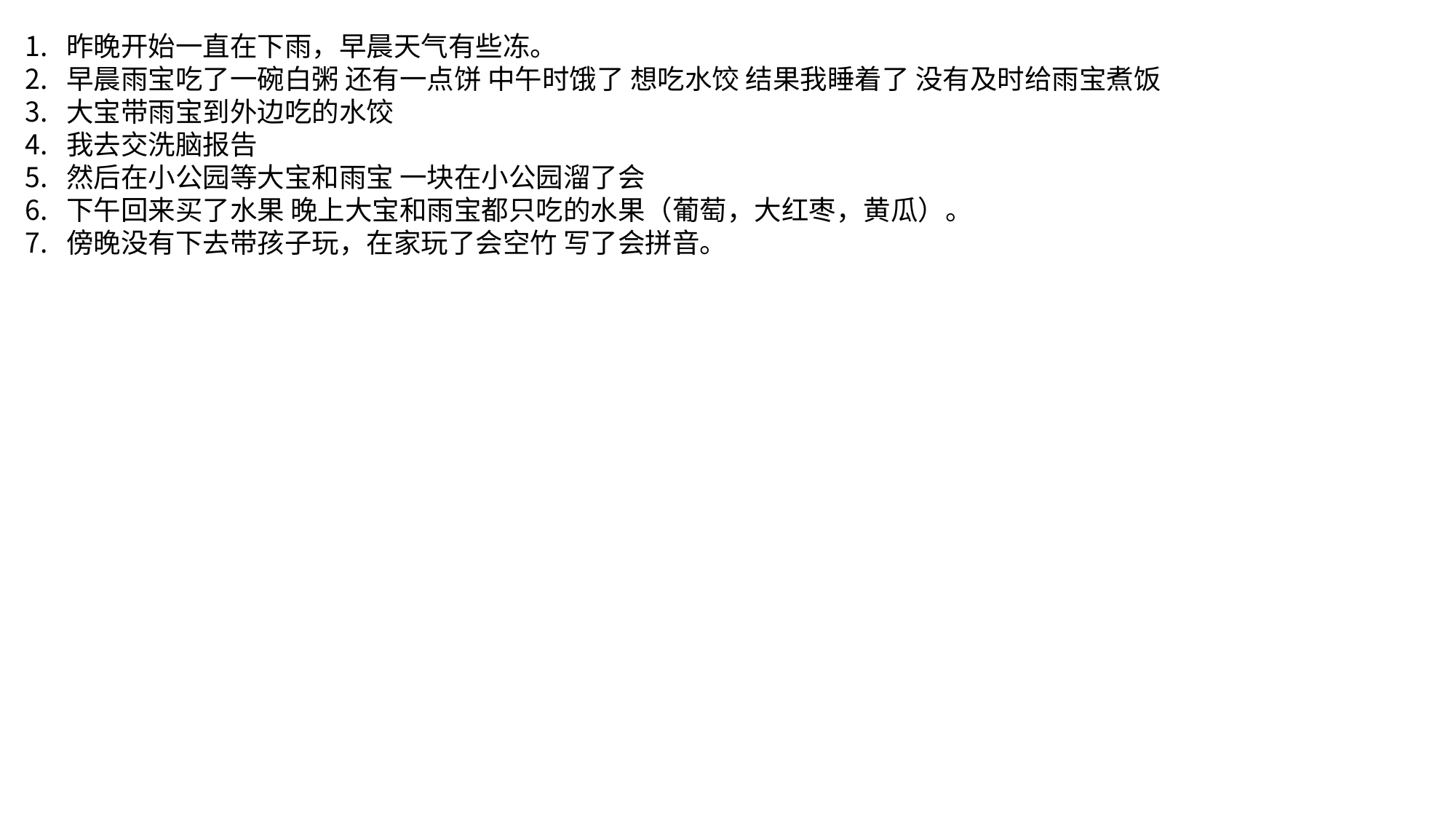

昨晚开始一直在下雨，早晨天气有些冻。
早晨雨宝吃了一碗白粥 还有一点饼 中午时饿了 想吃水饺 结果我睡着了 没有及时给雨宝煮饭
大宝带雨宝到外边吃的水饺
我去交洗脑报告
然后在小公园等大宝和雨宝 一块在小公园溜了会
下午回来买了水果 晚上大宝和雨宝都只吃的水果（葡萄，大红枣，黄瓜）。
傍晚没有下去带孩子玩，在家玩了会空竹 写了会拼音。